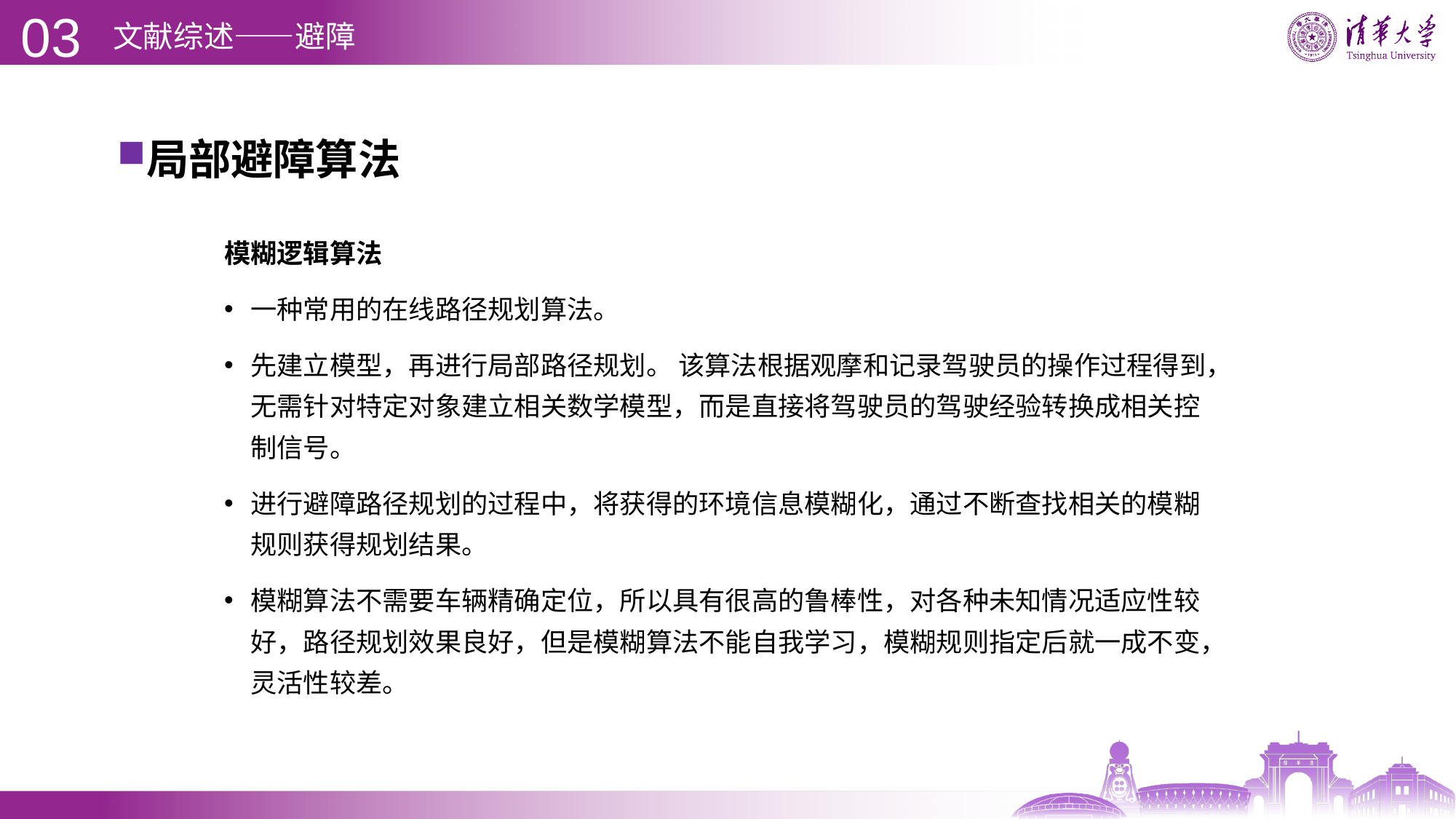

03
# 文献综述——避障
局部避障算法
模糊逻辑算法
一种常用的在线路径规划算法。
先建立模型，再进行局部路径规划。 该算法根据观摩和记录驾驶员的操作过程得到，无需针对特定对象建立相关数学模型，而是直接将驾驶员的驾驶经验转换成相关控制信号。
进行避障路径规划的过程中，将获得的环境信息模糊化，通过不断查找相关的模糊规则获得规划结果。
模糊算法不需要车辆精确定位，所以具有很高的鲁棒性，对各种未知情况适应性较好，路径规划效果良好，但是模糊算法不能自我学习，模糊规则指定后就一成不变，灵活性较差。